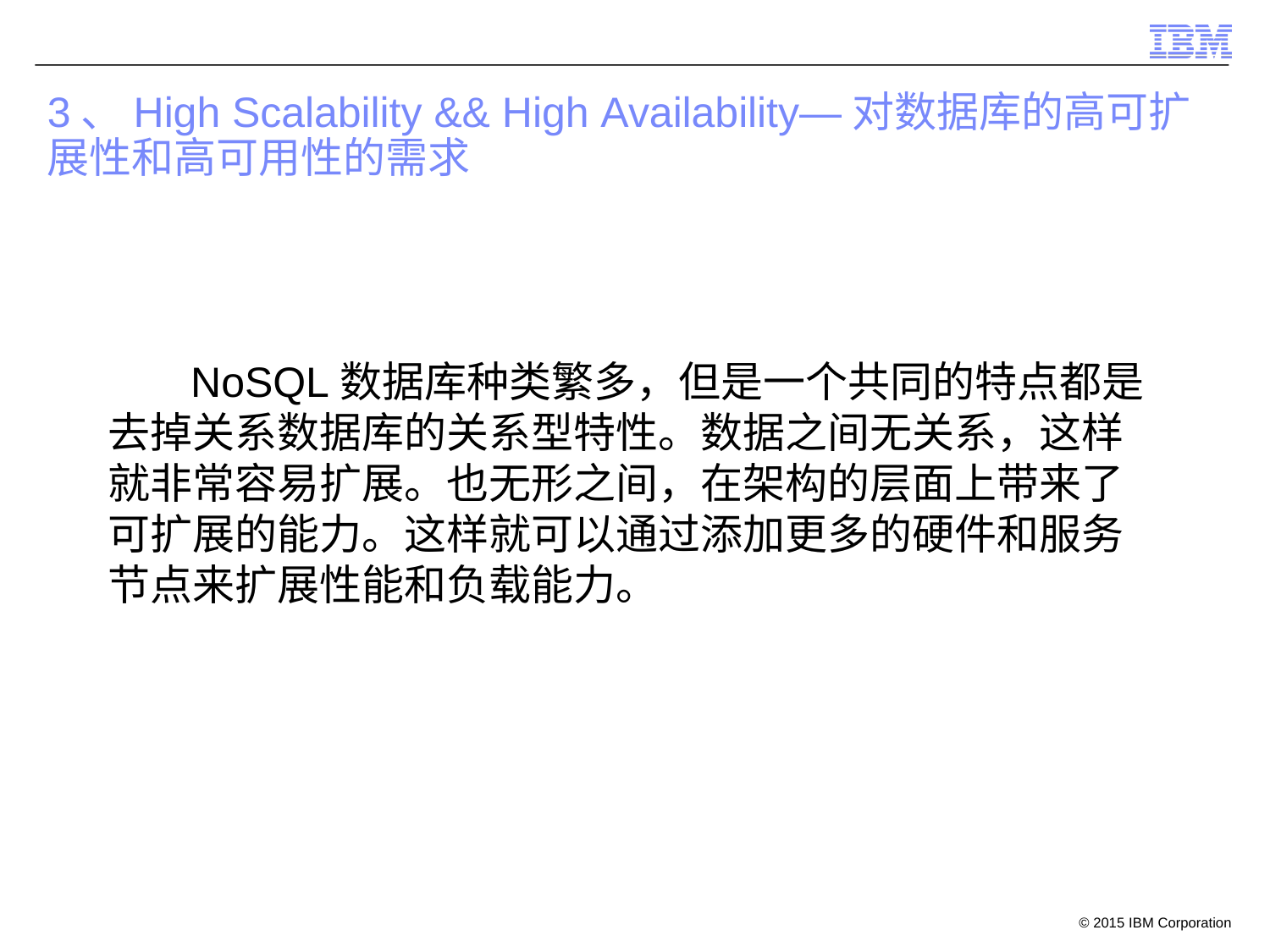

3、High Scalability && High Availability—对数据库的高可扩
展性和高可用性的需求

       NoSQL数据库种类繁多，但是一个共同的特点都是去掉关系数据库的关系型特性。数据之间无关系，这样就非常容易扩展。也无形之间，在架构的层面上带来了可扩展的能力。这样就可以通过添加更多的硬件和服务节点来扩展性能和负载能力。